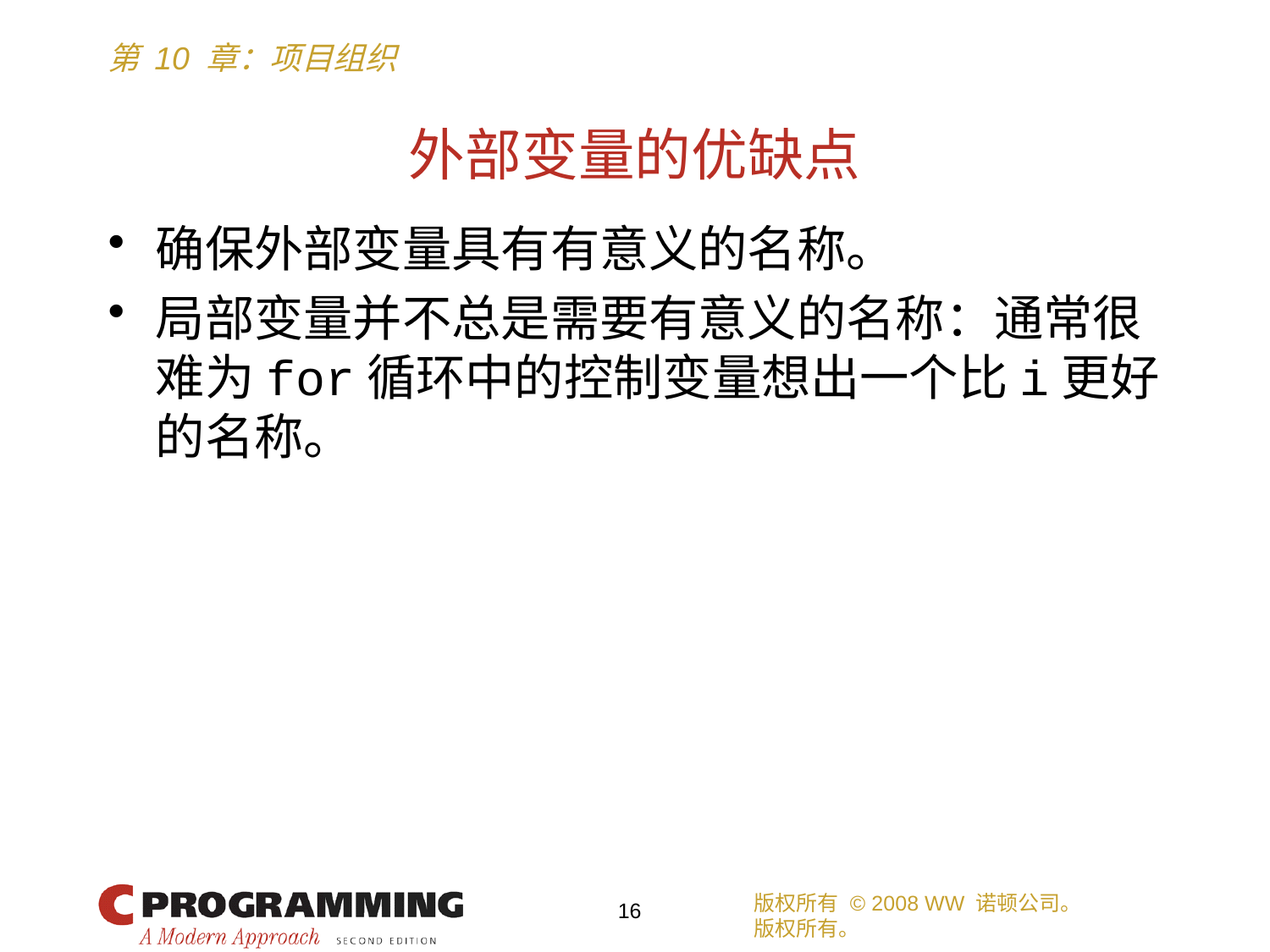

# 外部变量的优缺点
确保外部变量具有有意义的名称。
局部变量并不总是需要有意义的名称：通常很难为for循环中的控制变量想出一个比i更好的名称。
版权所有 © 2008 WW 诺顿公司。
版权所有。
16